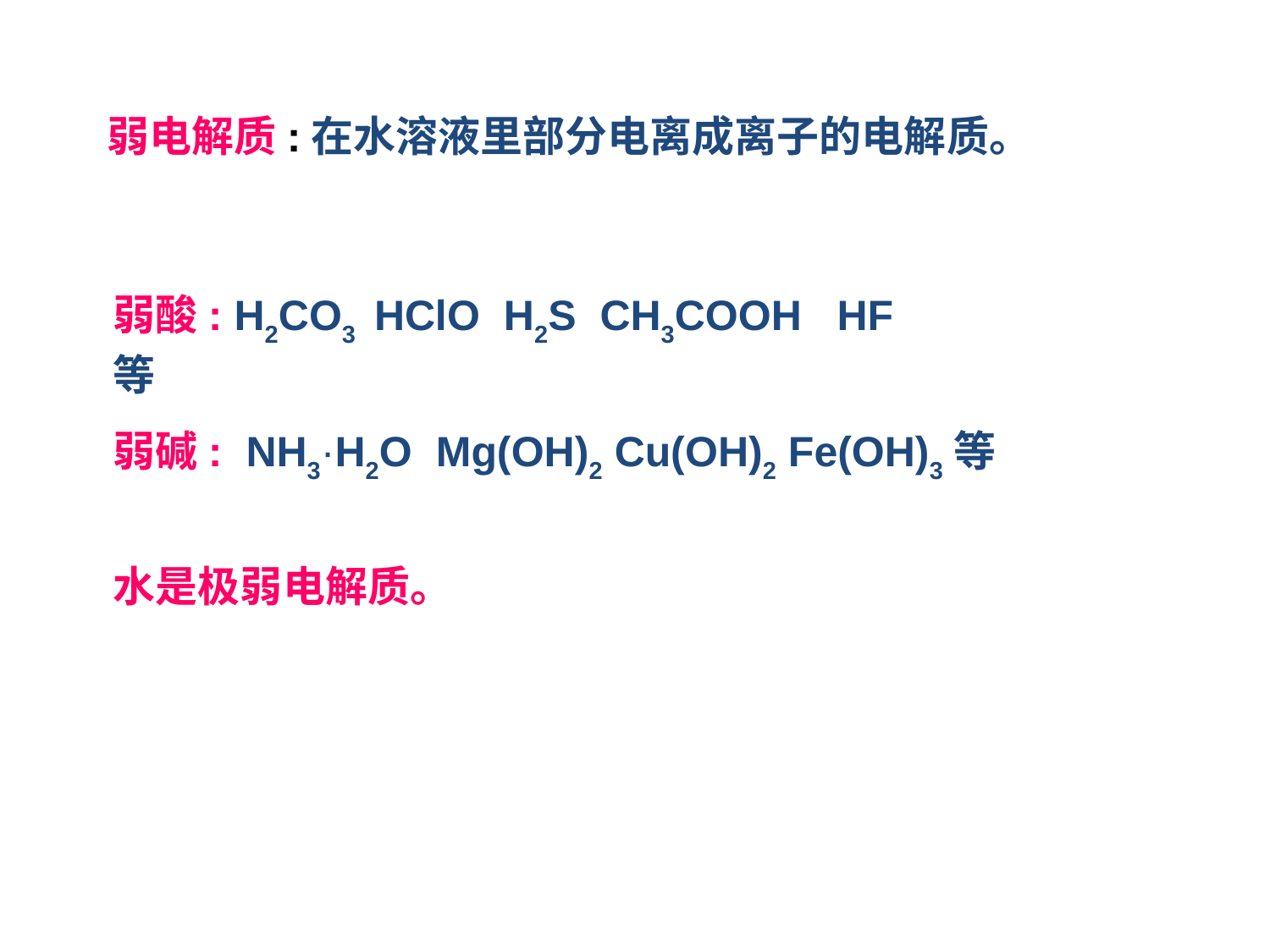

弱电解质:在水溶液里部分电离成离子的电解质。
弱酸: H2CO3  HClO  H2S  CH3COOH   HF等
弱碱:  NH3·H2O  Mg(OH)2 Cu(OH)2 Fe(OH)3等
水是极弱电解质。